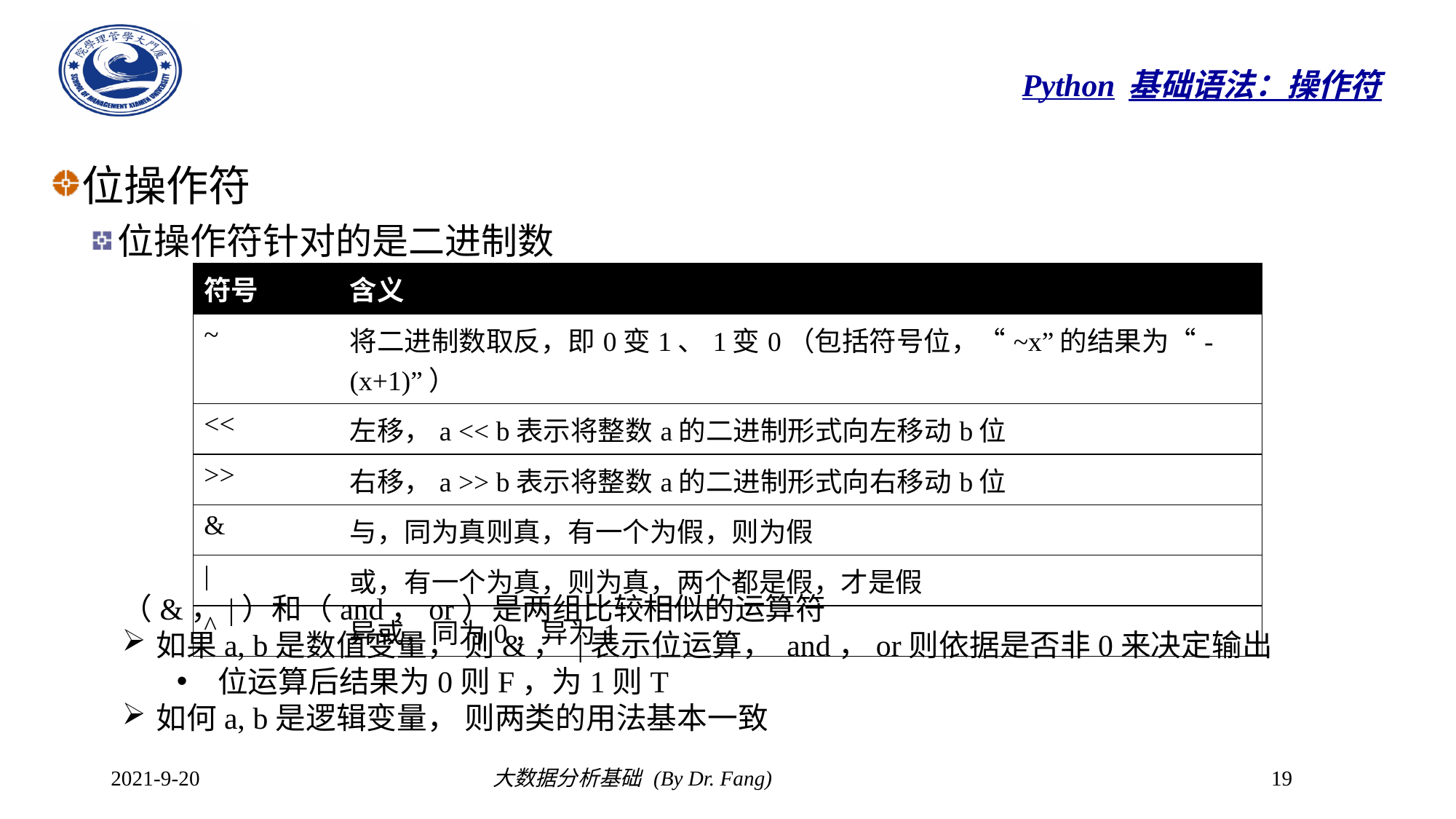

# Python基础语法：操作符
位操作符
位操作符针对的是二进制数
| 符号 | 含义 |
| --- | --- |
| ~ | 将二进制数取反，即0变1、1变0（包括符号位，“~x”的结果为“-(x+1)”） |
| << | 左移，a << b表示将整数a的二进制形式向左移动b位 |
| >> | 右移，a >> b表示将整数a的二进制形式向右移动b位 |
| & | 与，同为真则真，有一个为假，则为假 |
| | | 或，有一个为真，则为真，两个都是假，才是假 |
| ^ | 异或，同为0，异为1 |
（&，|）和（and，or）是两组比较相似的运算符
如果a, b是数值变量， 则&， |表示位运算， and，or则依据是否非0来决定输出
位运算后结果为0则F，为1则T
如何a, b是逻辑变量， 则两类的用法基本一致
2021-9-20
大数据分析基础 (By Dr. Fang)
19